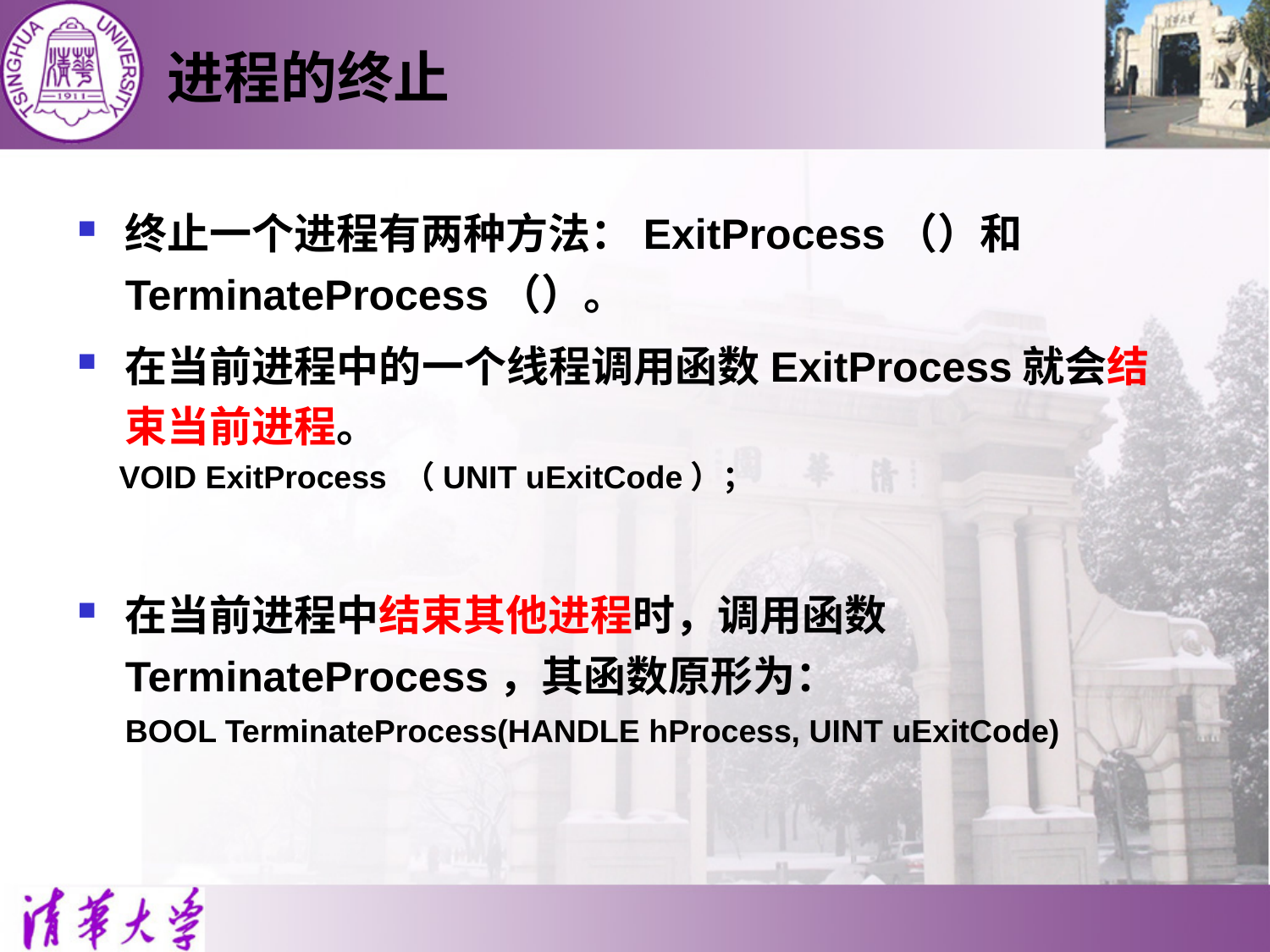

# 进程的终止
终止一个进程有两种方法：ExitProcess（）和TerminateProcess（）。
在当前进程中的一个线程调用函数ExitProcess就会结束当前进程。
    VOID ExitProcess （UNIT uExitCode）；

在当前进程中结束其他进程时，调用函数TerminateProcess，其函数原形为：
	BOOL TerminateProcess(HANDLE hProcess, UINT uExitCode)